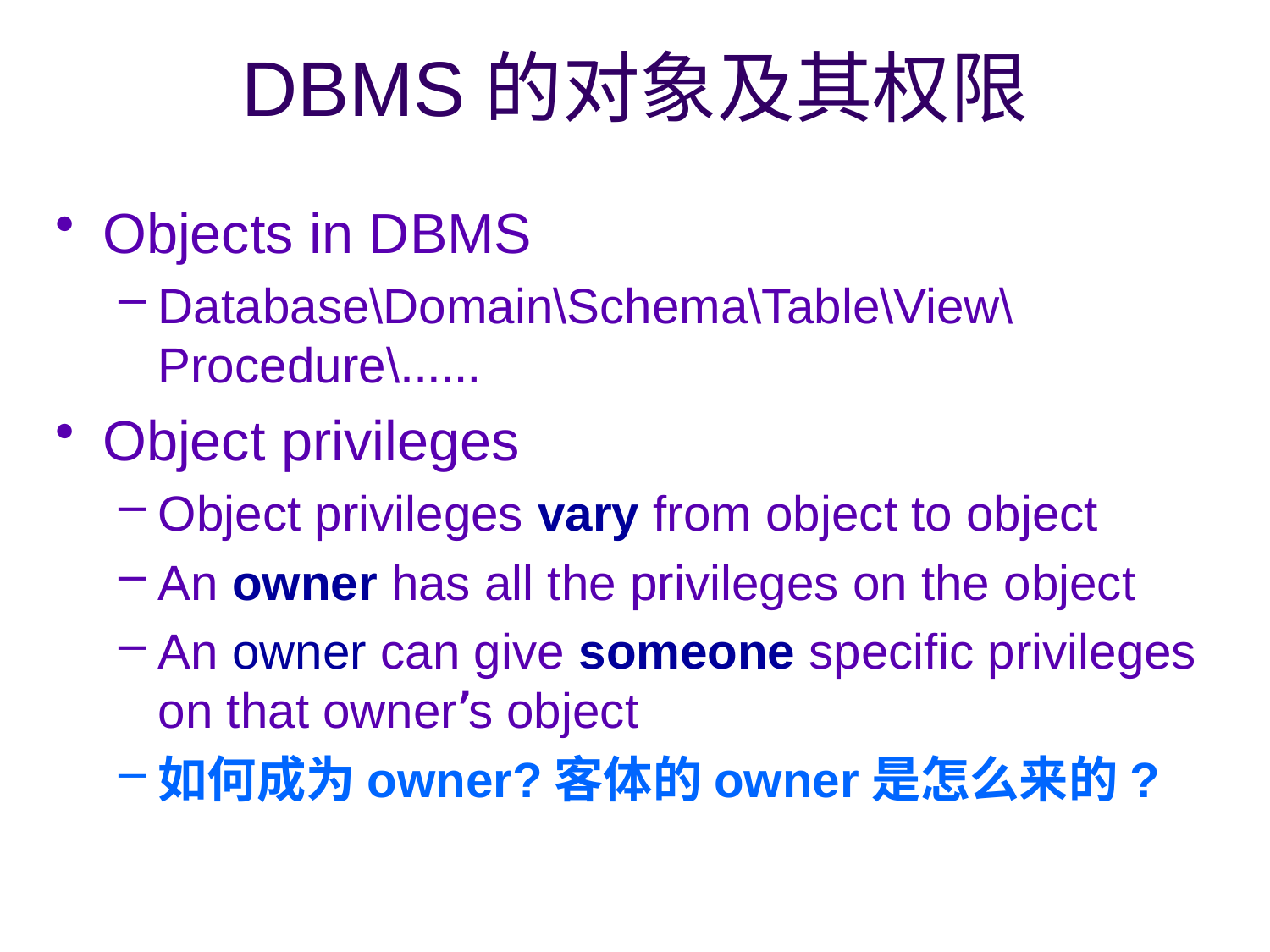

# DBMS的对象及其权限
Objects in DBMS
Database\Domain\Schema\Table\View\Procedure\……
Object privileges
Object privileges vary from object to object
An owner has all the privileges on the object
An owner can give someone specific privileges on that owner’s object
如何成为owner?客体的owner是怎么来的?